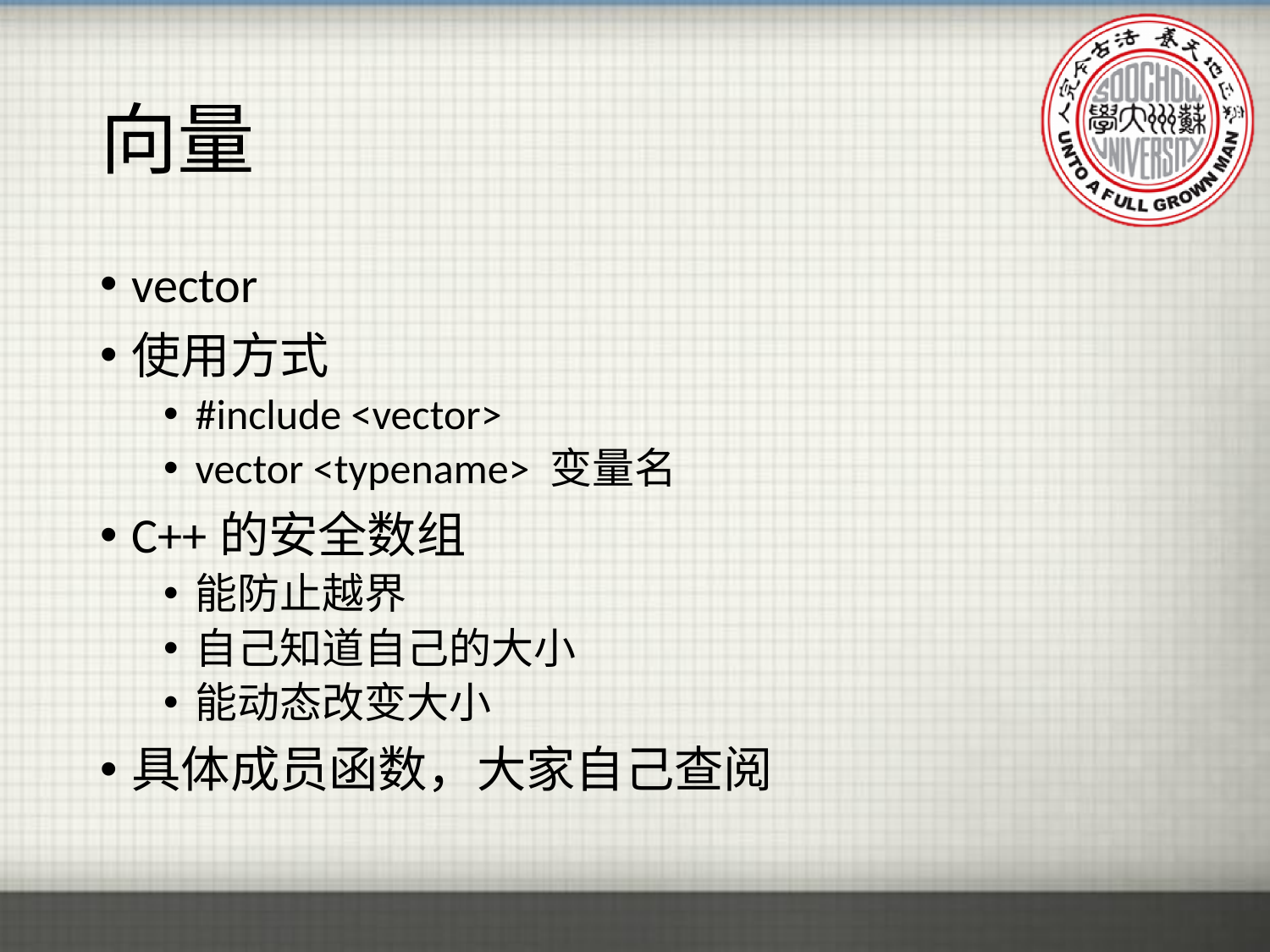

# 向量
vector
使用方式
#include <vector>
vector <typename> 变量名
C++的安全数组
能防止越界
自己知道自己的大小
能动态改变大小
具体成员函数，大家自己查阅